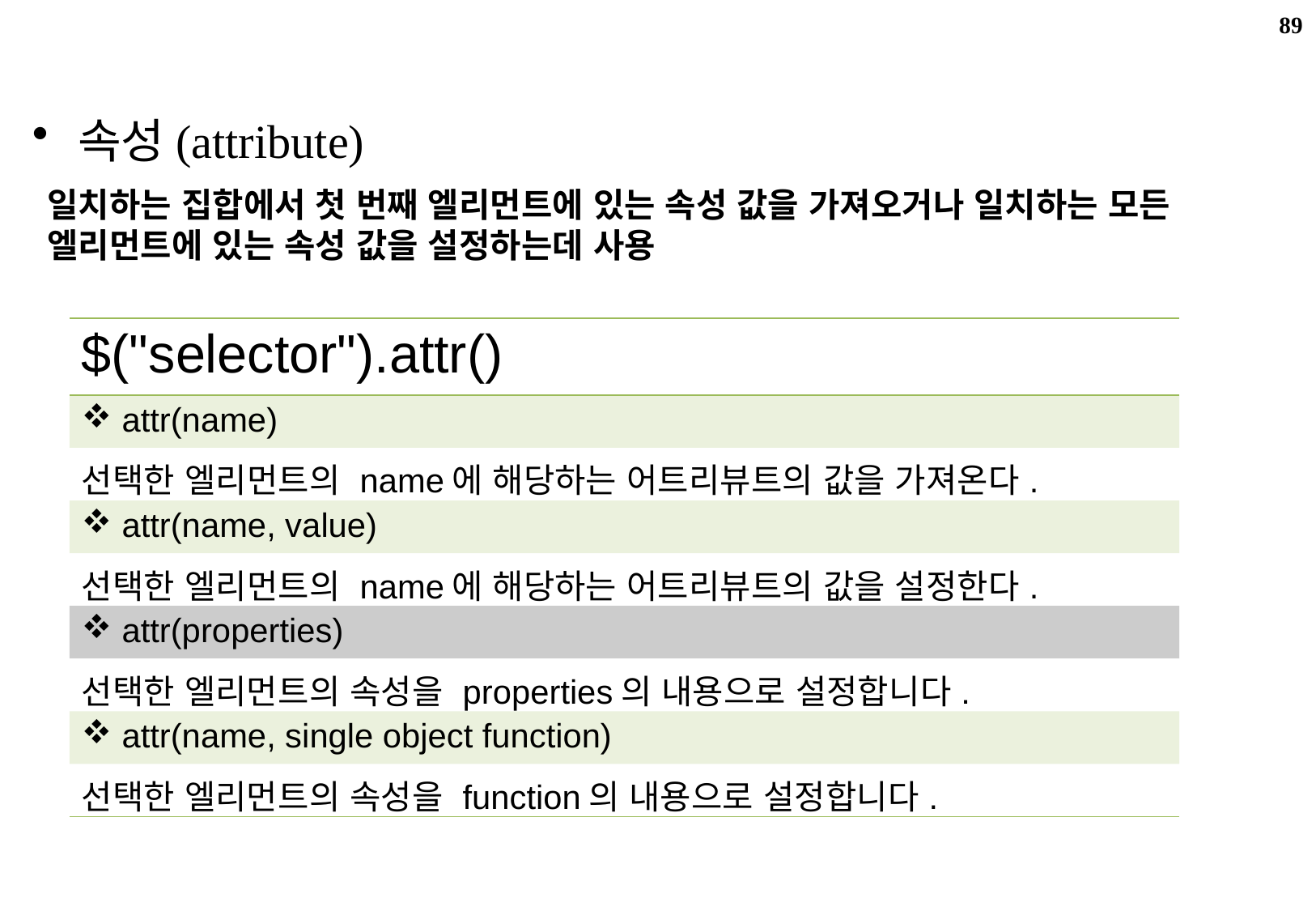

89
JQuery
속성(attribute)

일치하는 집합에서 첫 번째 엘리먼트에 있는 속성 값을 가져오거나 일치하는 모든 엘리먼트에 있는 속성 값을 설정하는데 사용
| $("selector").attr() |
| --- |
| attr(name) |
| 선택한 엘리먼트의 name에 해당하는 어트리뷰트의 값을 가져온다. |
| attr(name, value) |
| 선택한 엘리먼트의 name에 해당하는 어트리뷰트의 값을 설정한다. |
| attr(properties) |
| 선택한 엘리먼트의 속성을 properties의 내용으로 설정합니다. |
| attr(name, single object function) |
| 선택한 엘리먼트의 속성을 function의 내용으로 설정합니다. |